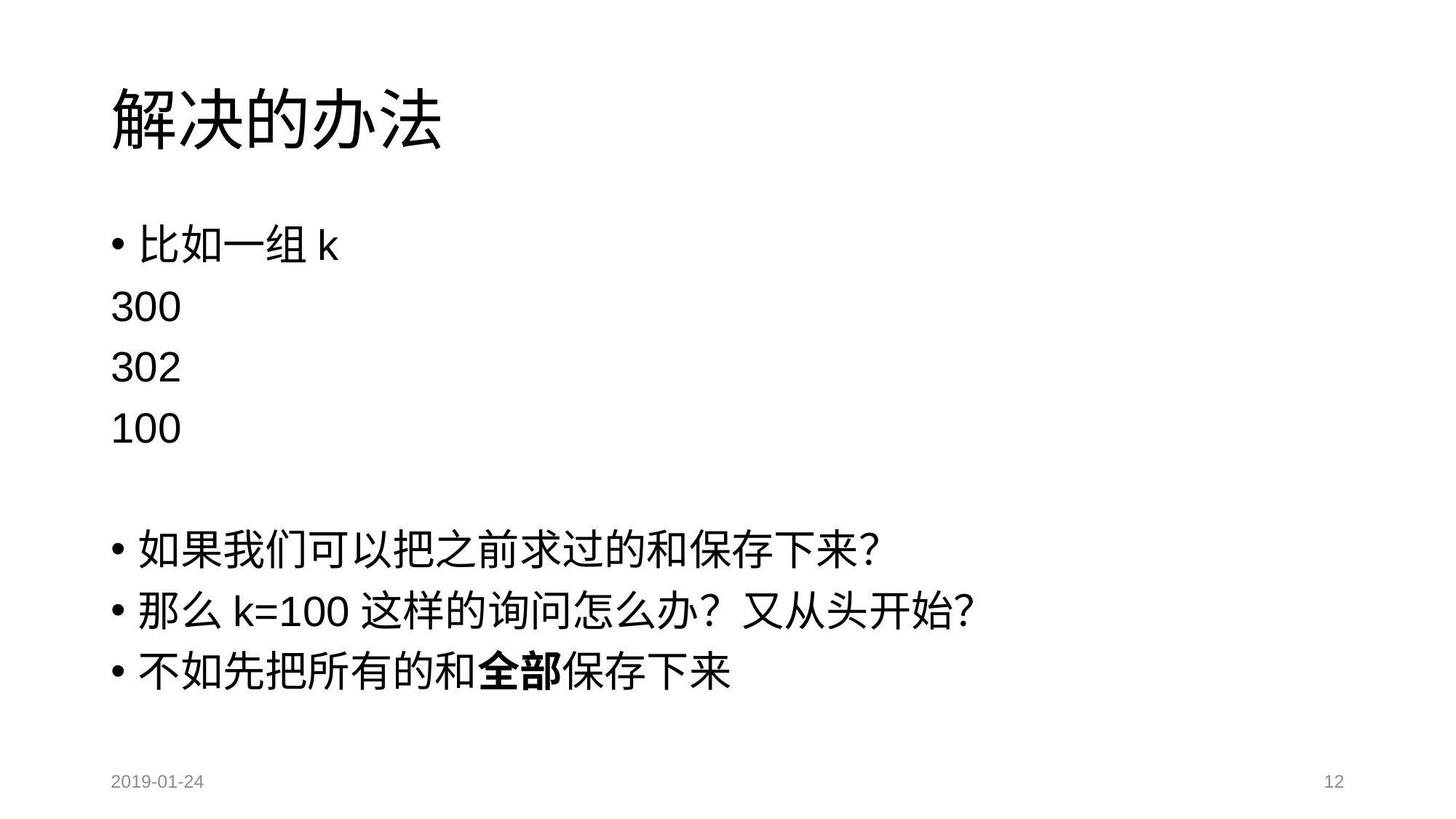

# 解决的办法
比如一组k
300
302
100

如果我们可以把之前求过的和保存下来？
那么k=100这样的询问怎么办？又从头开始？
不如先把所有的和全部保存下来
2019-01-24
12